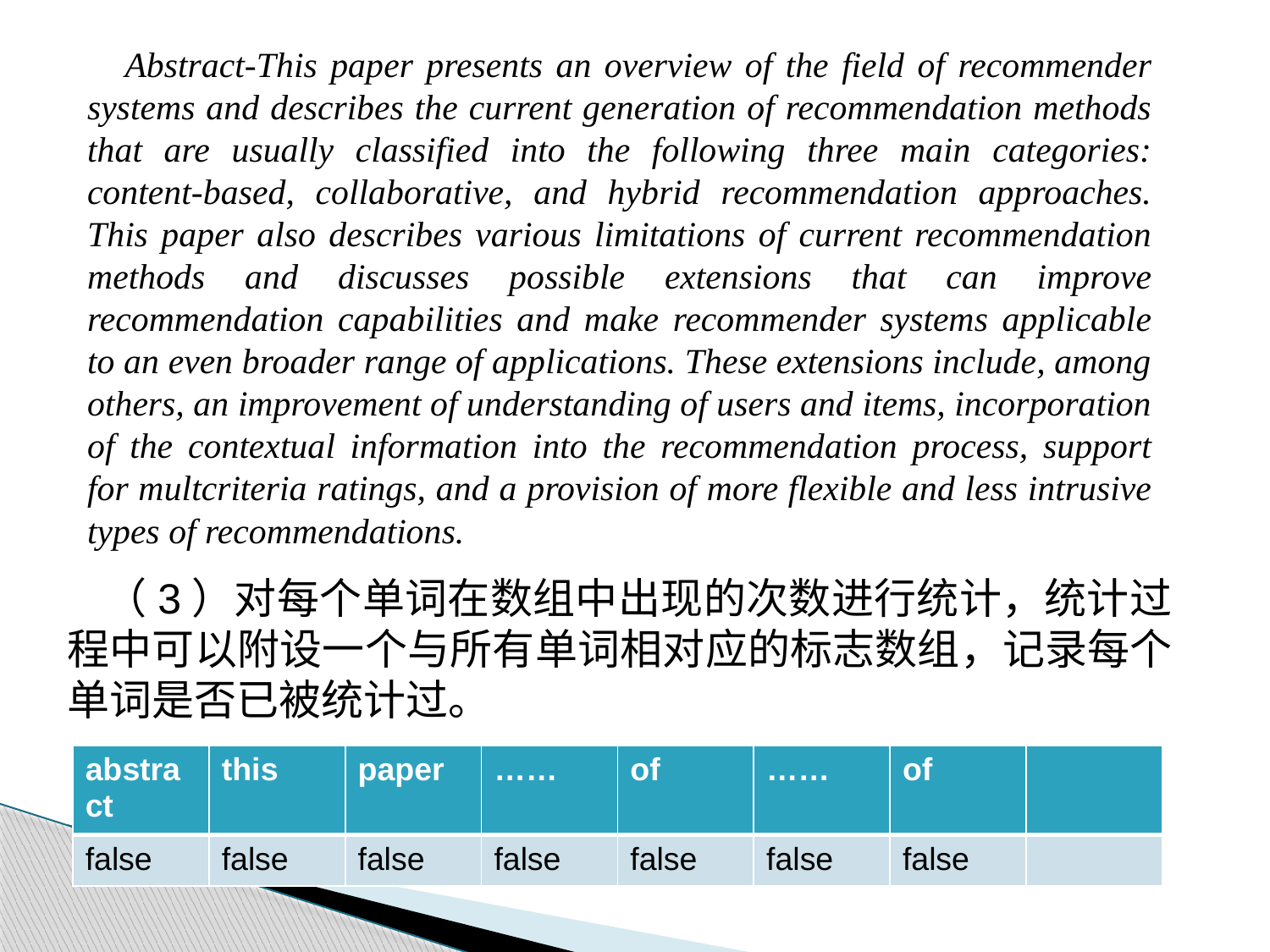

Abstract-This paper presents an overview of the field of recommender systems and describes the current generation of recommendation methods that are usually classified into the following three main categories: content-based, collaborative, and hybrid recommendation approaches. This paper also describes various limitations of current recommendation methods and discusses possible extensions that can improve recommendation capabilities and make recommender systems applicable to an even broader range of applications. These extensions include, among others, an improvement of understanding of users and items, incorporation of the contextual information into the recommendation process, support for multcriteria ratings, and a provision of more flexible and less intrusive types of recommendations.
（3）对每个单词在数组中出现的次数进行统计，统计过程中可以附设一个与所有单词相对应的标志数组，记录每个单词是否已被统计过。
| abstract | this | paper | …… | of | …… | of |  |
| --- | --- | --- | --- | --- | --- | --- | --- |
| false | false | false | false | false | false | false |  |